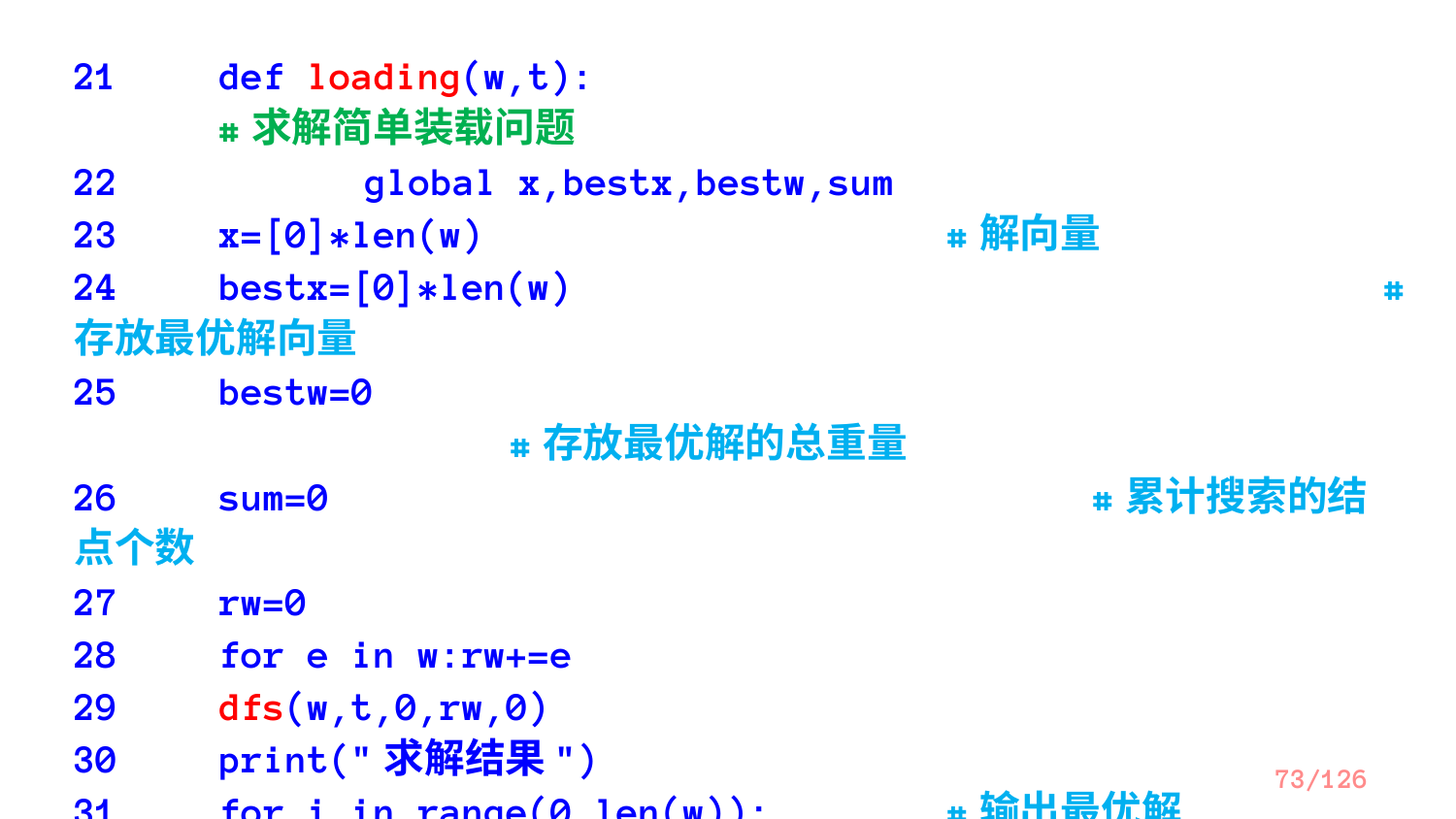

21	def loading(w,t):							#求解简单装载问题
22		global x,bestx,bestw,sum
23  	x=[0]*len(w)              		#解向量
24  	bestx=[0]*len(w)						#存放最优解向量
25  	bestw=0										#存放最优解的总重量
26  	sum=0                      		#累计搜索的结点个数
27  	rw=0
28  	for e in w:rw+=e
29  	dfs(w,t,0,rw,0)
30  	print("求解结果")
31  	for i in range(0,len(w)):     	#输出最优解
32   		if bestx[i]==1:print("  选取第%d个集装箱"%(i))
33 	print("  总重量=",bestw)
34 	print("sum=",sum)
73/126